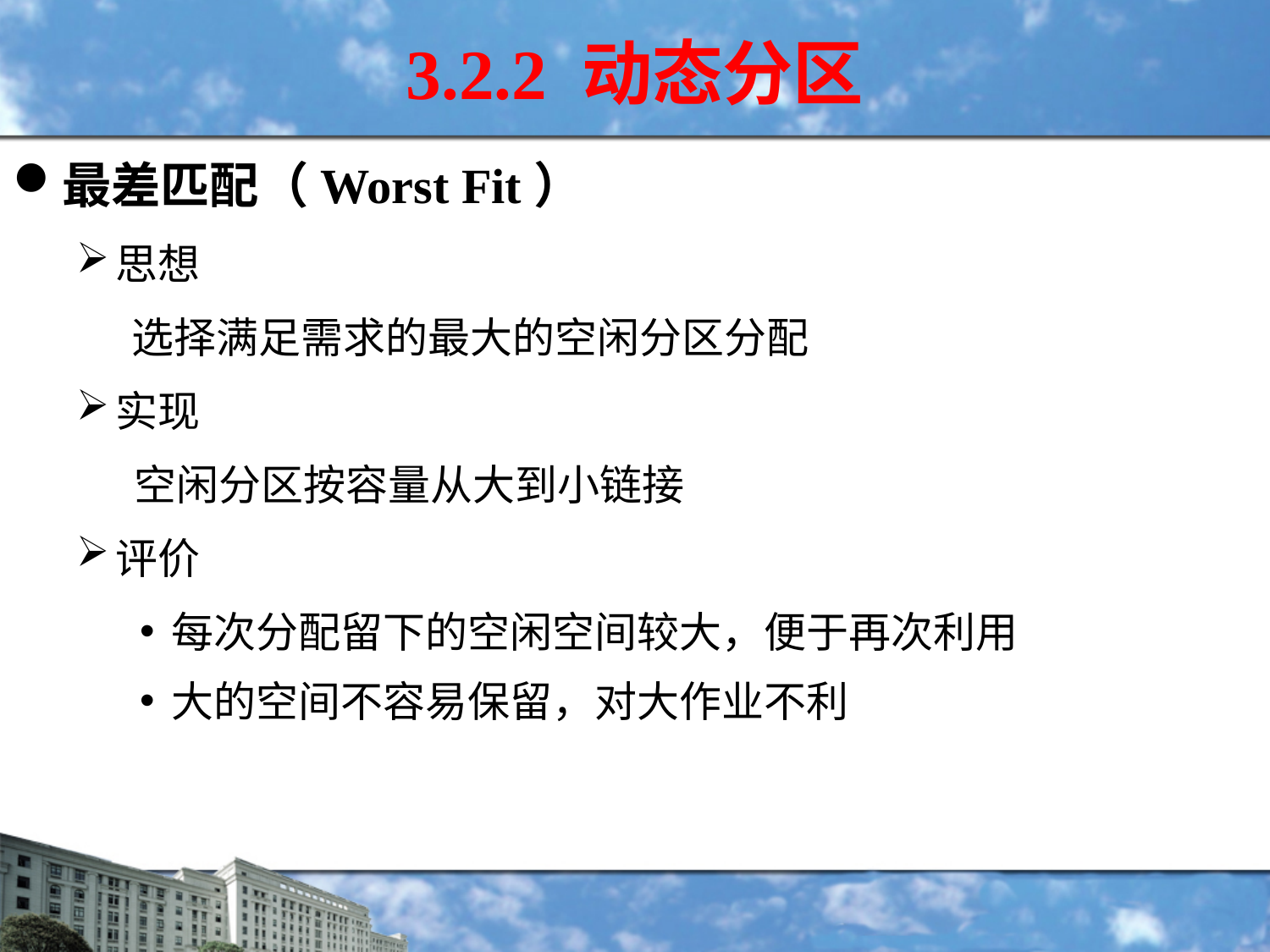

3.2.2 动态分区
最差匹配（Worst Fit）
思想
      选择满足需求的最大的空闲分区分配
实现
     空闲分区按容量从大到小链接
评价
每次分配留下的空闲空间较大，便于再次利用
大的空间不容易保留，对大作业不利